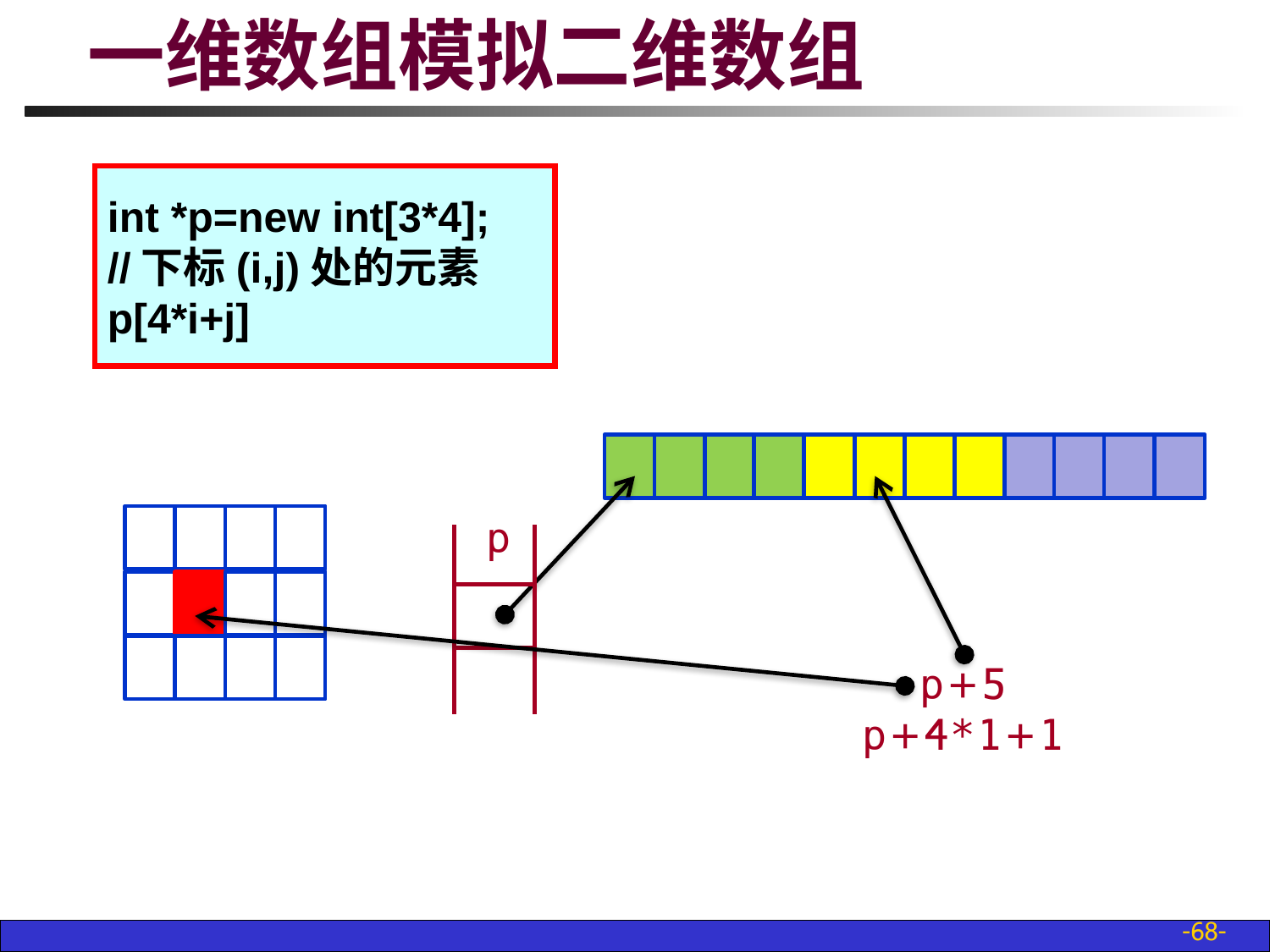

# 一维数组模拟二维数组
int *p=new int[3*4];
//下标(i,j)处的元素
p[4*i+j]

p

p+5
p+4*1+1

-68-